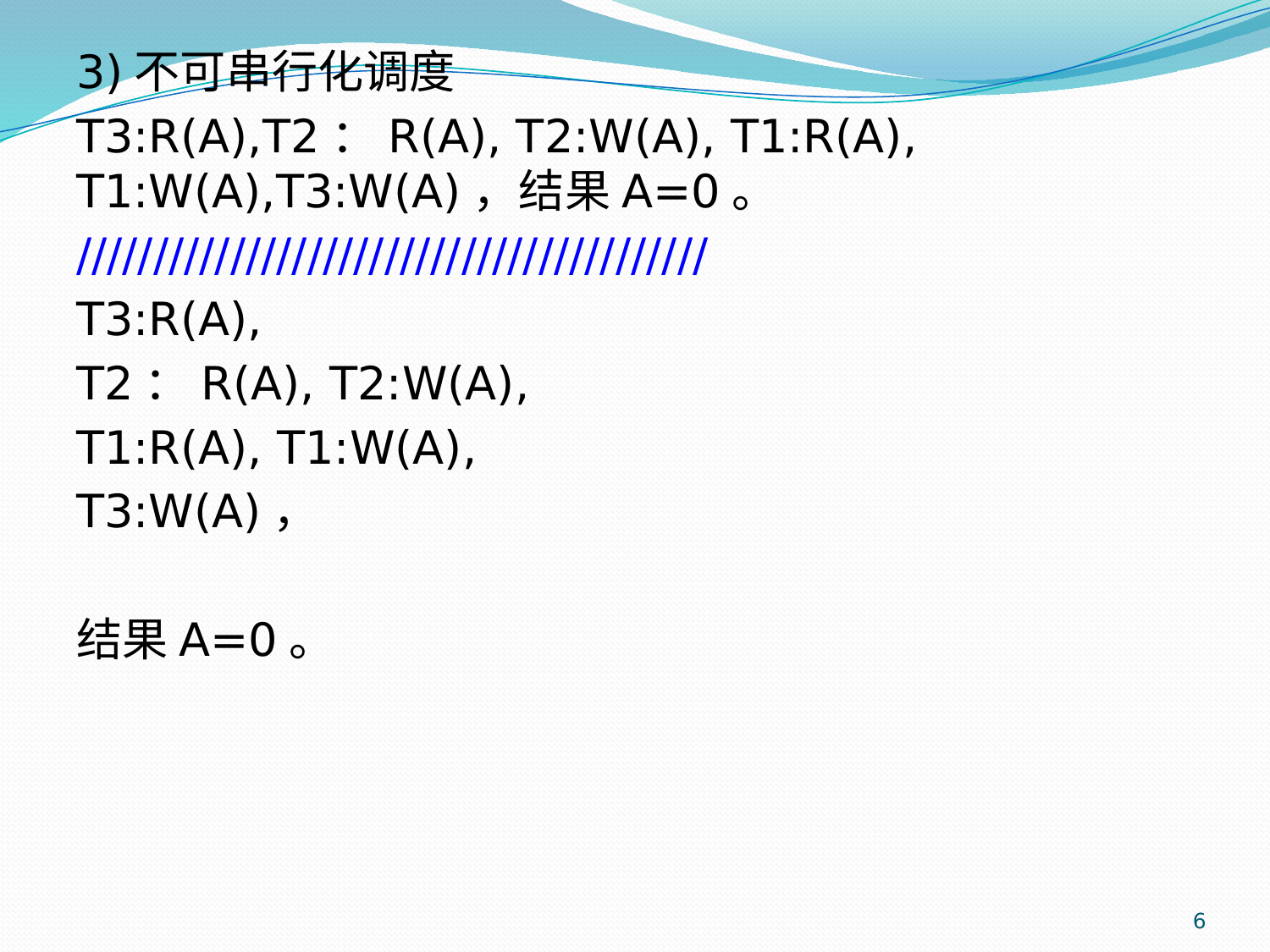

3)不可串行化调度
T3:R(A),T2：R(A), T2:W(A), T1:R(A), T1:W(A),T3:W(A)，结果A=0。
/////////////////////////////////////////
T3:R(A),
T2：R(A), T2:W(A),
T1:R(A), T1:W(A),
T3:W(A)，

结果A=0。

6